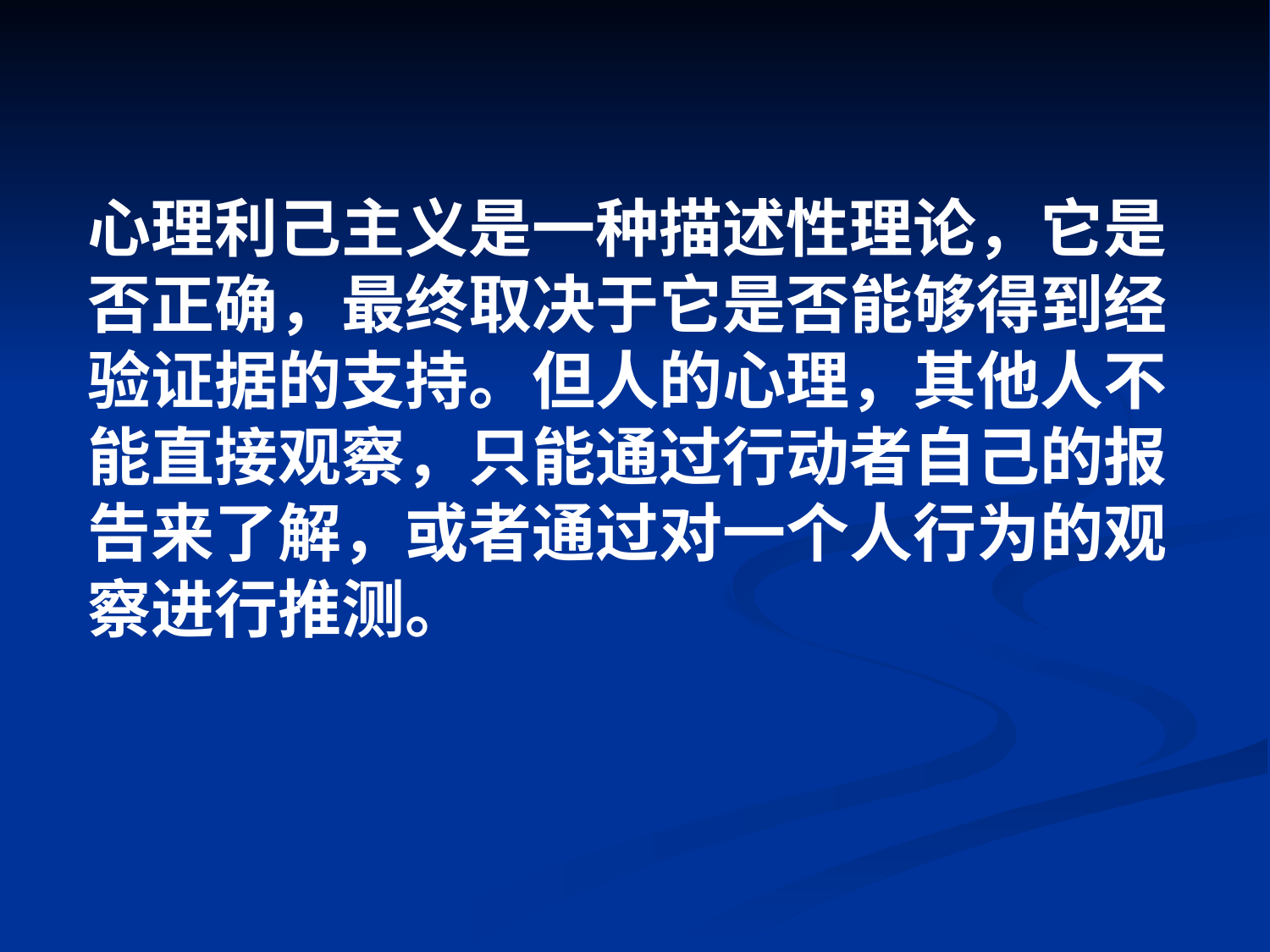

心理利己主义是一种描述性理论，它是否正确，最终取决于它是否能够得到经验证据的支持。但人的心理，其他人不能直接观察，只能通过行动者自己的报告来了解，或者通过对一个人行为的观察进行推测。